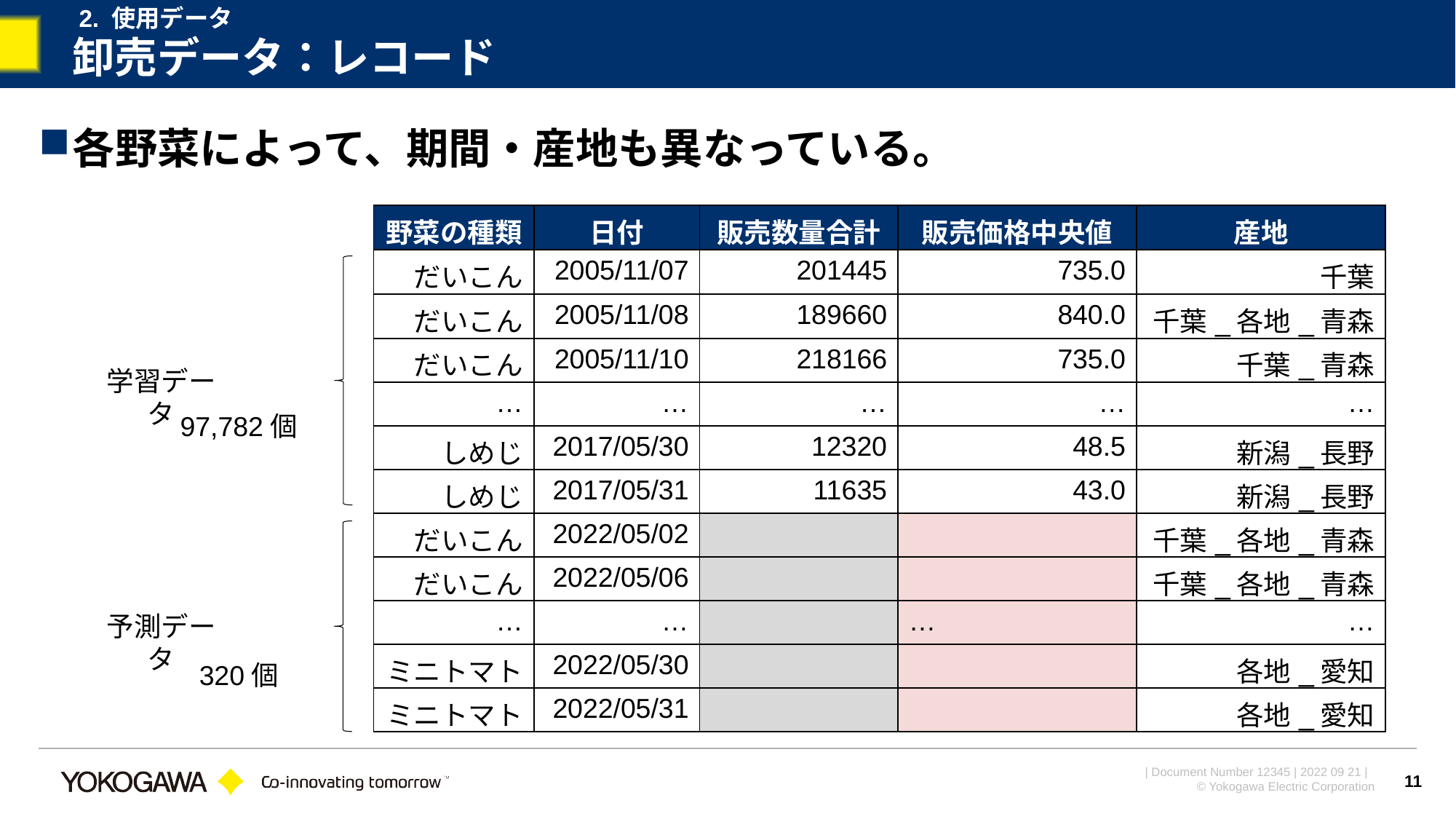

2. 使用データ
# 卸売データ：レコード
各野菜によって、期間・産地も異なっている。

| 野菜の種類 | 日付 | 販売数量合計 | 販売価格中央値 | 産地 |
| --- | --- | --- | --- | --- |
| だいこん | 2005/11/07 | 201445 | 735.0 | 千葉 |
| だいこん | 2005/11/08 | 189660 | 840.0 | 千葉\_各地\_青森 |
| だいこん | 2005/11/10 | 218166 | 735.0 | 千葉\_青森 |
| … | … | … | … | … |
| しめじ | 2017/05/30 | 12320 | 48.5 | 新潟\_長野 |
| しめじ | 2017/05/31 | 11635 | 43.0 | 新潟\_長野 |
| だいこん | 2022/05/02 |  |  | 千葉\_各地\_青森 |
| だいこん | 2022/05/06 |  |  | 千葉\_各地\_青森 |
| … | … |  | … | … |
| ミニトマト | 2022/05/30 |  |  | 各地\_愛知 |
| ミニトマト | 2022/05/31 |  |  | 各地\_愛知 |

学習データ
97,782個

予測データ
320個
11